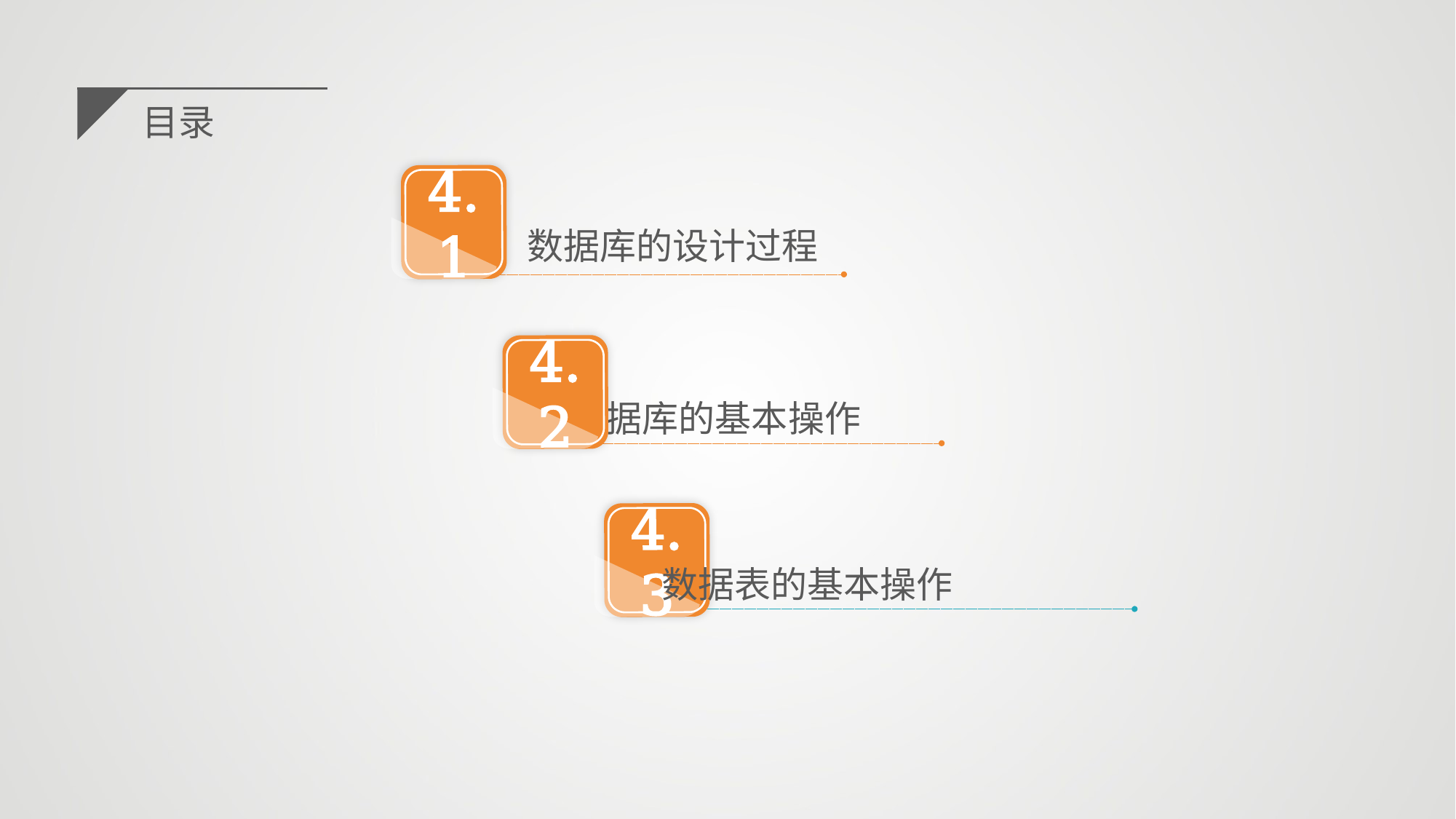

目录

4.1

数据库的设计过程

4.2

数据库的基本操作
4.3

数据表的基本操作